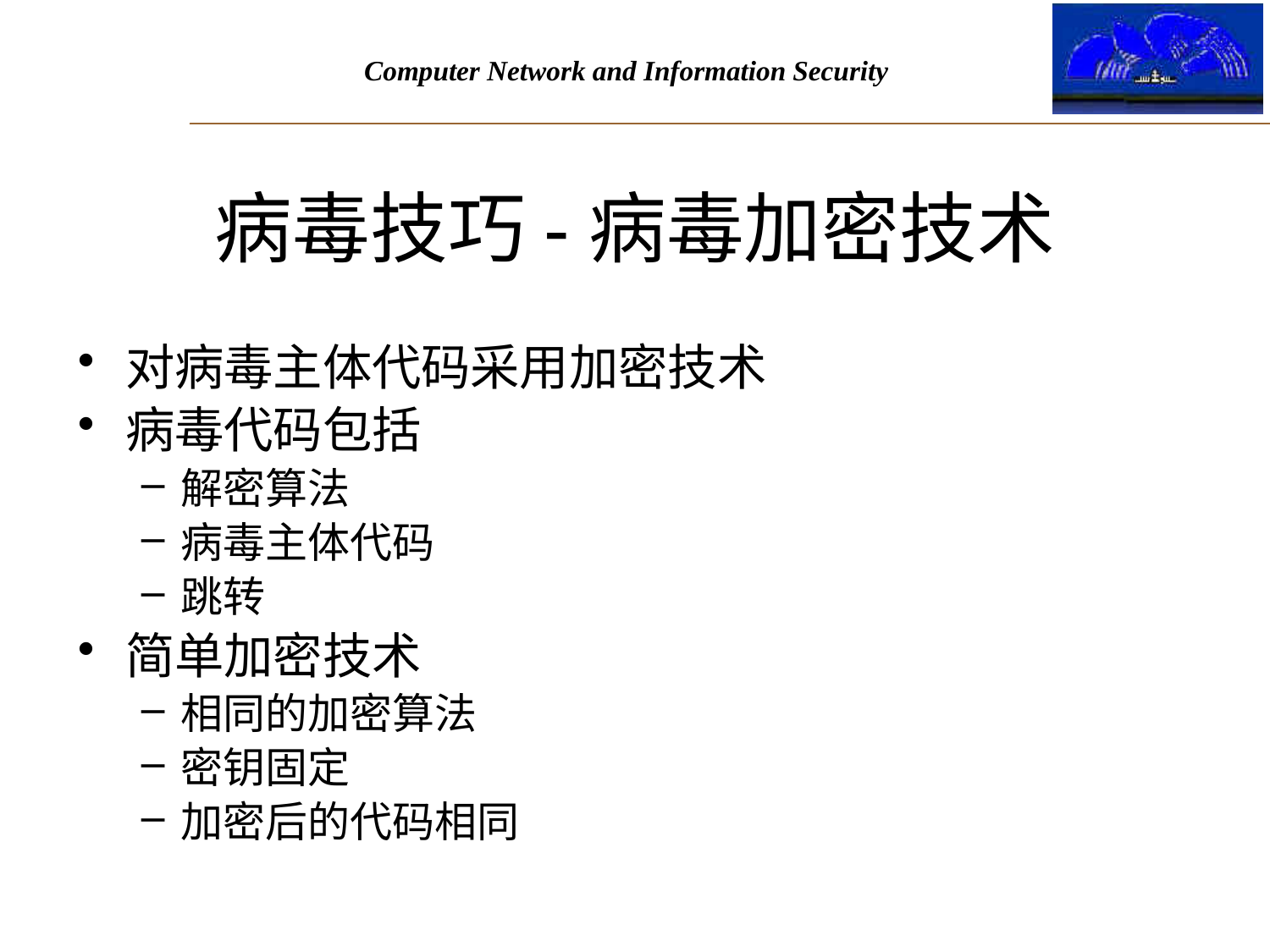

# 病毒技巧-病毒加密技术
对病毒主体代码采用加密技术
病毒代码包括
解密算法
病毒主体代码
跳转
简单加密技术
相同的加密算法
密钥固定
加密后的代码相同